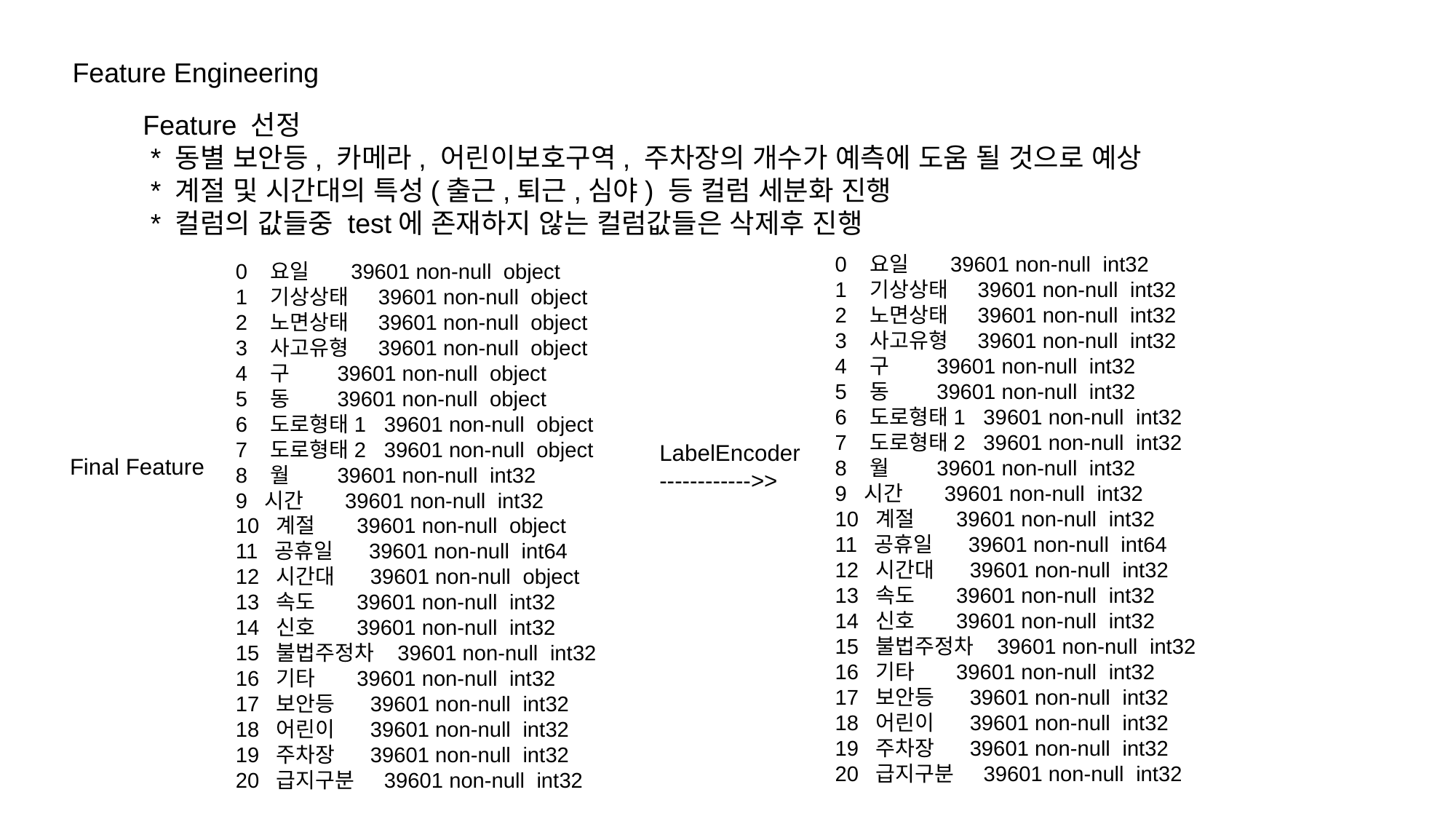

Feature Engineering
Feature 선정
 * 동별 보안등, 카메라, 어린이보호구역, 주차장의 개수가 예측에 도움 될 것으로 예상
 * 계절 및 시간대의 특성(출근,퇴근,심야) 등 컬럼 세분화 진행
 * 컬럼의 값들중 test에 존재하지 않는 컬럼값들은 삭제후 진행
 0   요일      39601 non-null  int32
 1   기상상태    39601 non-null  int32
 2   노면상태    39601 non-null  int32
 3   사고유형    39601 non-null  int32
 4   구       39601 non-null  int32
 5   동       39601 non-null  int32
 6   도로형태1   39601 non-null  int32
 7   도로형태2   39601 non-null  int32
 8   월       39601 non-null  int32
 9  시간      39601 non-null  int32
 10  계절      39601 non-null  int32
 11  공휴일     39601 non-null  int64
 12  시간대     39601 non-null  int32
 13  속도      39601 non-null  int32
 14  신호      39601 non-null  int32
 15  불법주정차   39601 non-null  int32
 16  기타      39601 non-null  int32
 17  보안등     39601 non-null  int32
 18  어린이     39601 non-null  int32
 19  주차장     39601 non-null  int32
 20  급지구분    39601 non-null  int32
 0   요일      39601 non-null  object
 1   기상상태    39601 non-null  object
 2   노면상태    39601 non-null  object
 3   사고유형    39601 non-null  object
 4   구       39601 non-null  object
 5   동       39601 non-null  object
 6   도로형태1   39601 non-null  object
 7   도로형태2   39601 non-null  object
 8   월       39601 non-null  int32
 9  시간      39601 non-null  int32
 10  계절      39601 non-null  object
 11  공휴일     39601 non-null  int64
 12  시간대     39601 non-null  object
 13  속도      39601 non-null  int32
 14  신호      39601 non-null  int32
 15  불법주정차   39601 non-null  int32
 16  기타      39601 non-null  int32
 17  보안등     39601 non-null  int32
 18  어린이     39601 non-null  int32
 19  주차장     39601 non-null  int32
 20  급지구분    39601 non-null  int32
LabelEncoder
------------>>
Final Feature